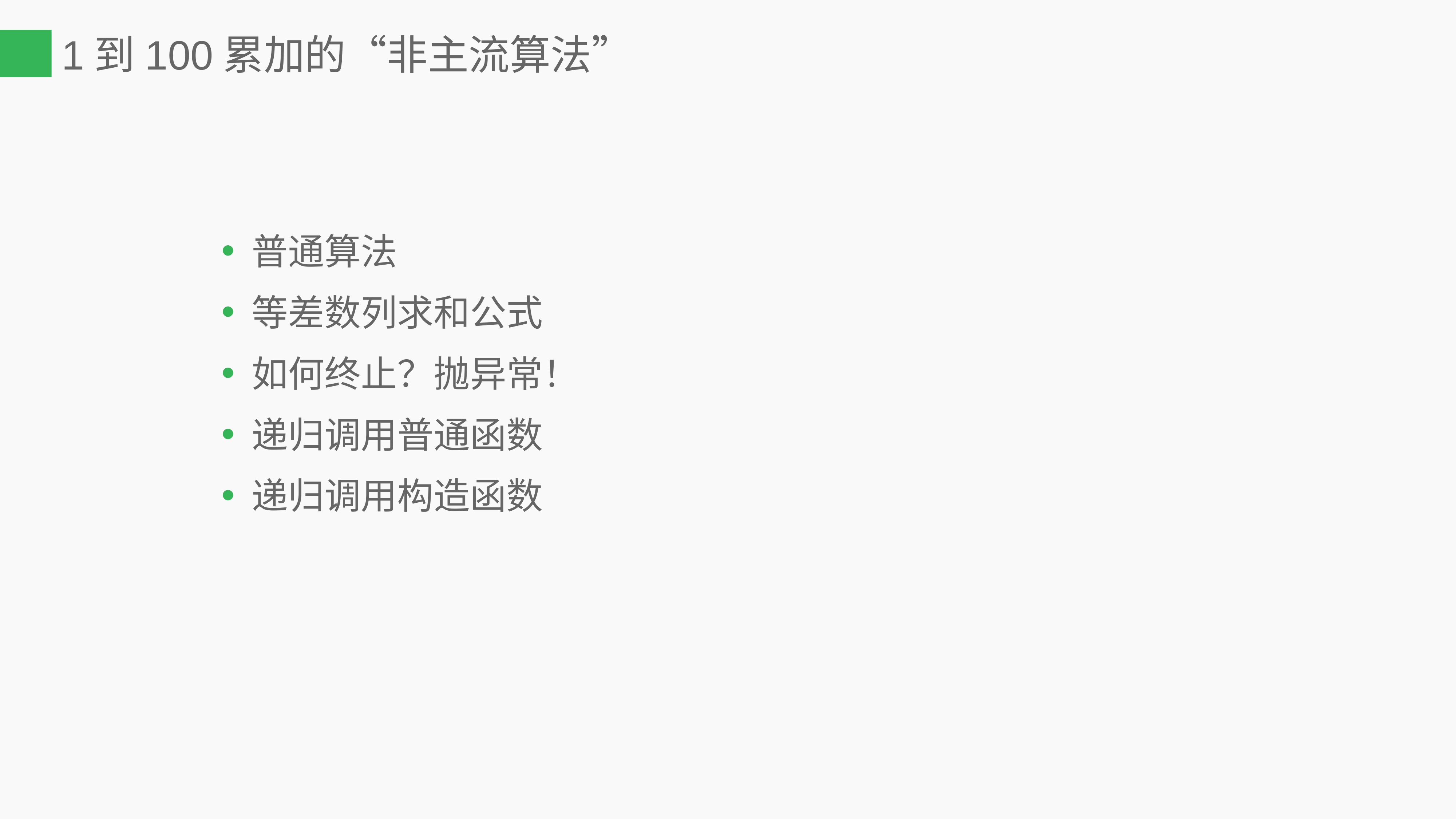

# 1到100累加的“非主流算法”
普通算法
等差数列求和公式
如何终止？抛异常！
递归调用普通函数
递归调用构造函数